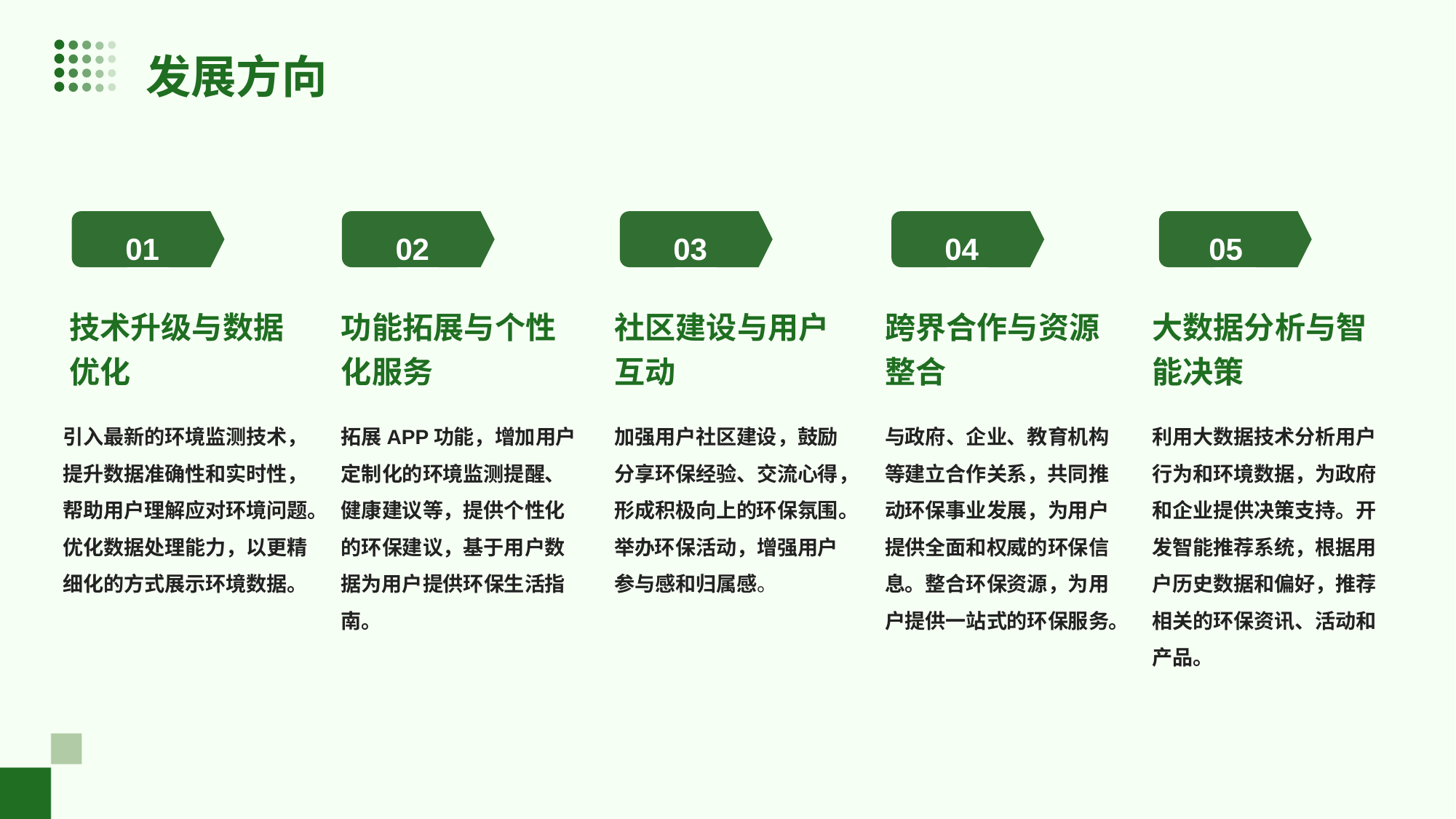

发展方向

01
02
03
04
05

技术升级与数据优化
功能拓展与个性化服务
社区建设与用户互动
跨界合作与资源整合
大数据分析与智能决策
引入最新的环境监测技术，提升数据准确性和实时性，帮助用户理解应对环境问题。优化数据处理能力，以更精细化的方式展示环境数据。
拓展APP功能，增加用户定制化的环境监测提醒、健康建议等，提供个性化的环保建议，基于用户数据为用户提供环保生活指南。
加强用户社区建设，鼓励分享环保经验、交流心得，形成积极向上的环保氛围。举办环保活动，增强用户参与感和归属感。
与政府、企业、教育机构等建立合作关系，共同推动环保事业发展，为用户提供全面和权威的环保信息。整合环保资源，为用户提供一站式的环保服务。
利用大数据技术分析用户行为和环境数据，为政府和企业提供决策支持。开发智能推荐系统，根据用户历史数据和偏好，推荐相关的环保资讯、活动和产品。